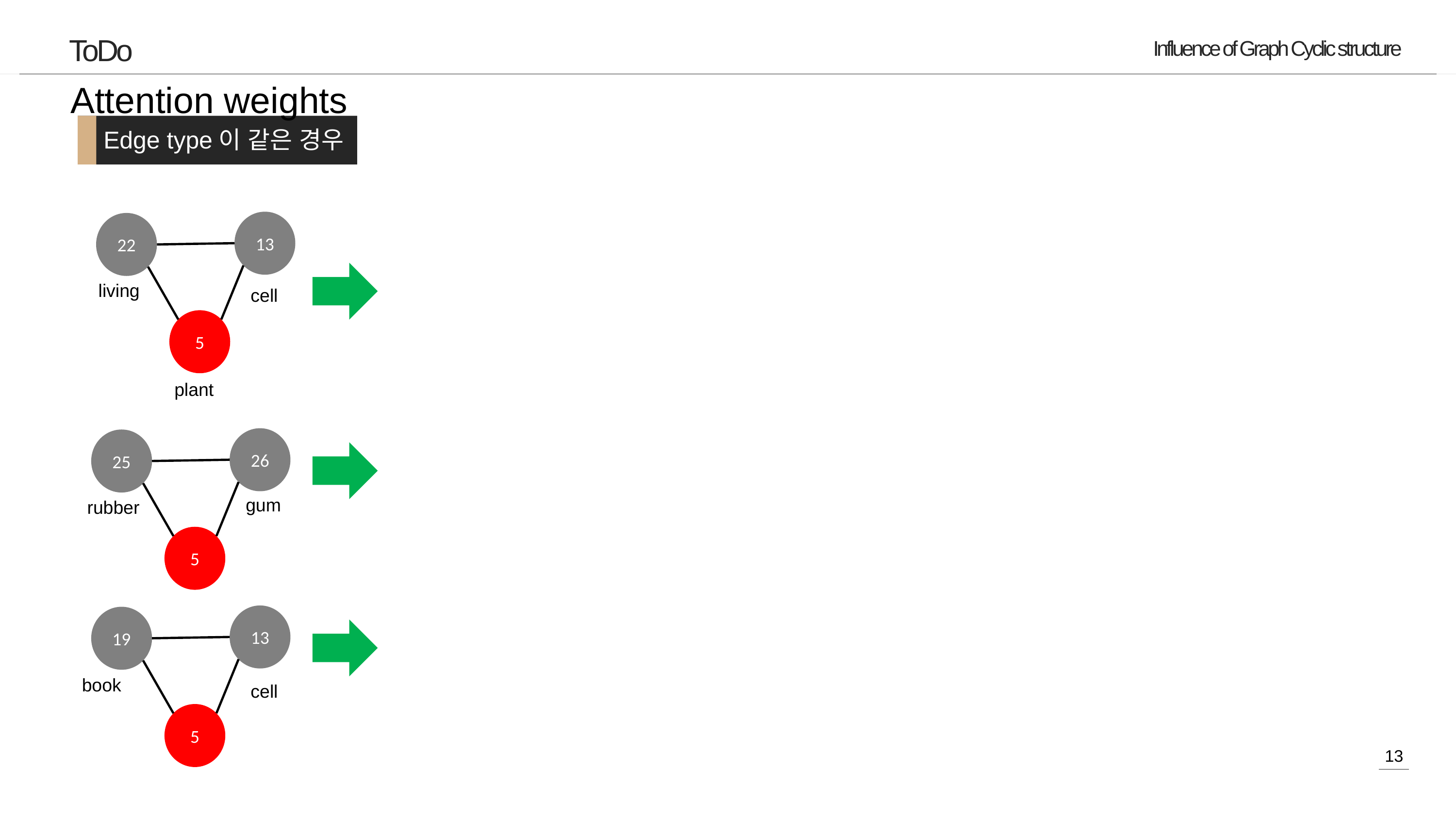

ToDo
Attention weights

Edge type이 같은 경우
13
22

living
cell
5
plant
26
25

gum
rubber
5
13
19

book
cell
5